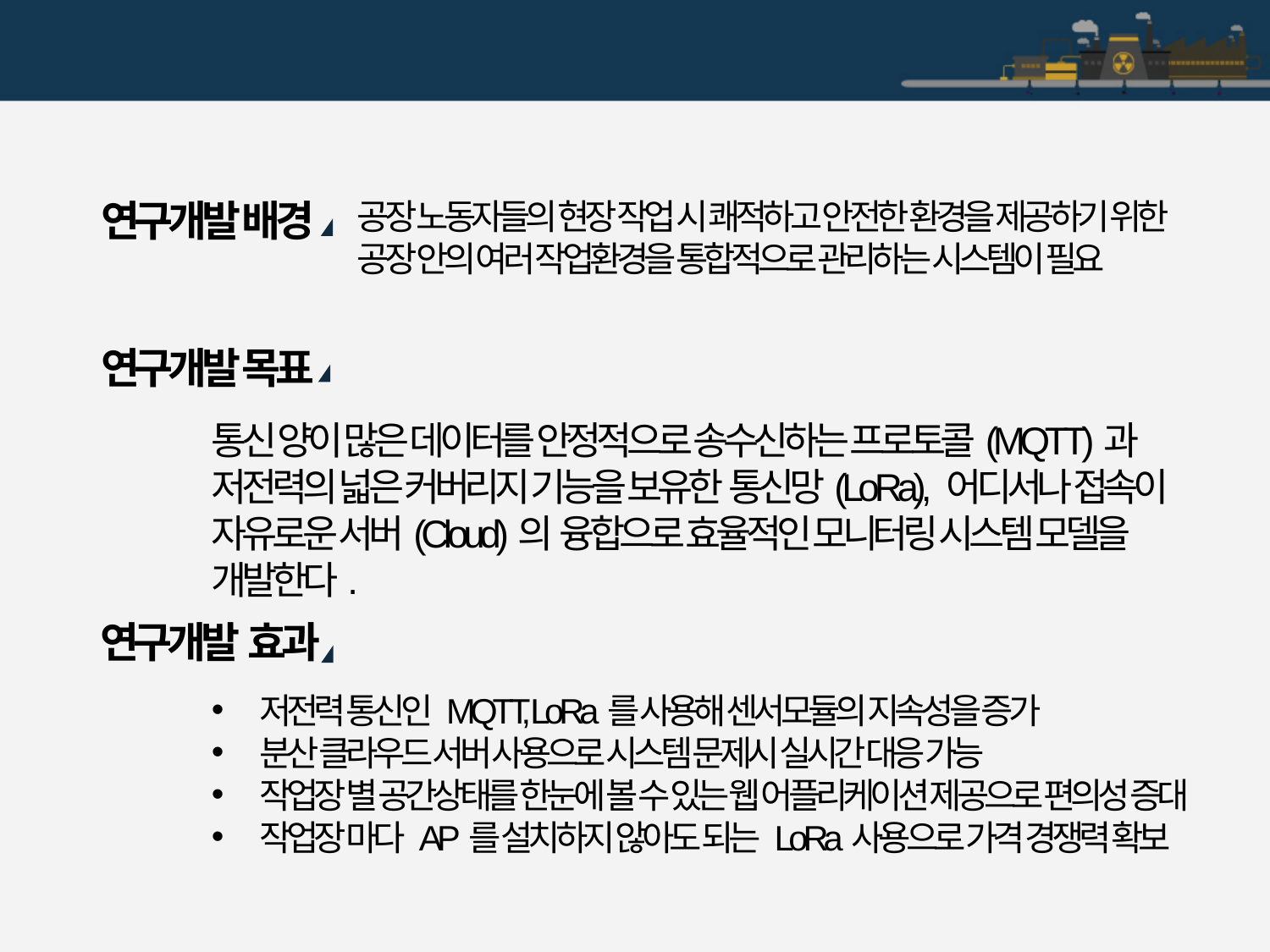

1  종합설계 개요
연구개발 배경
공장 노동자들의 현장 작업 시 쾌적하고 안전한 환경을 제공하기 위한
공장 안의 여러 작업환경을 통합적으로 관리하는 시스템이 필요

연구개발 목표

통신 양이 많은 데이터를 안정적으로 송수신하는 프로토콜(MQTT)과 저전력의 넓은 커버리지 기능을 보유한  통신망(LoRa), 어디서나 접속이 자유로운 서버(Cloud)의  융합으로 효율적인 모니터링 시스템 모델을 개발한다.
연구개발  효과

저전력 통신인 MQTT, LoRa를 사용해 센서모듈의 지속성을 증가
분산 클라우드 서버 사용으로 시스템 문제시 실시간 대응 가능
작업장 별 공간상태를 한눈에 볼 수 있는 웹 어플리케이션 제공으로 편의성 증대
작업장 마다 AP를 설치하지 않아도 되는 LoRa사용으로 가격 경쟁력 확보